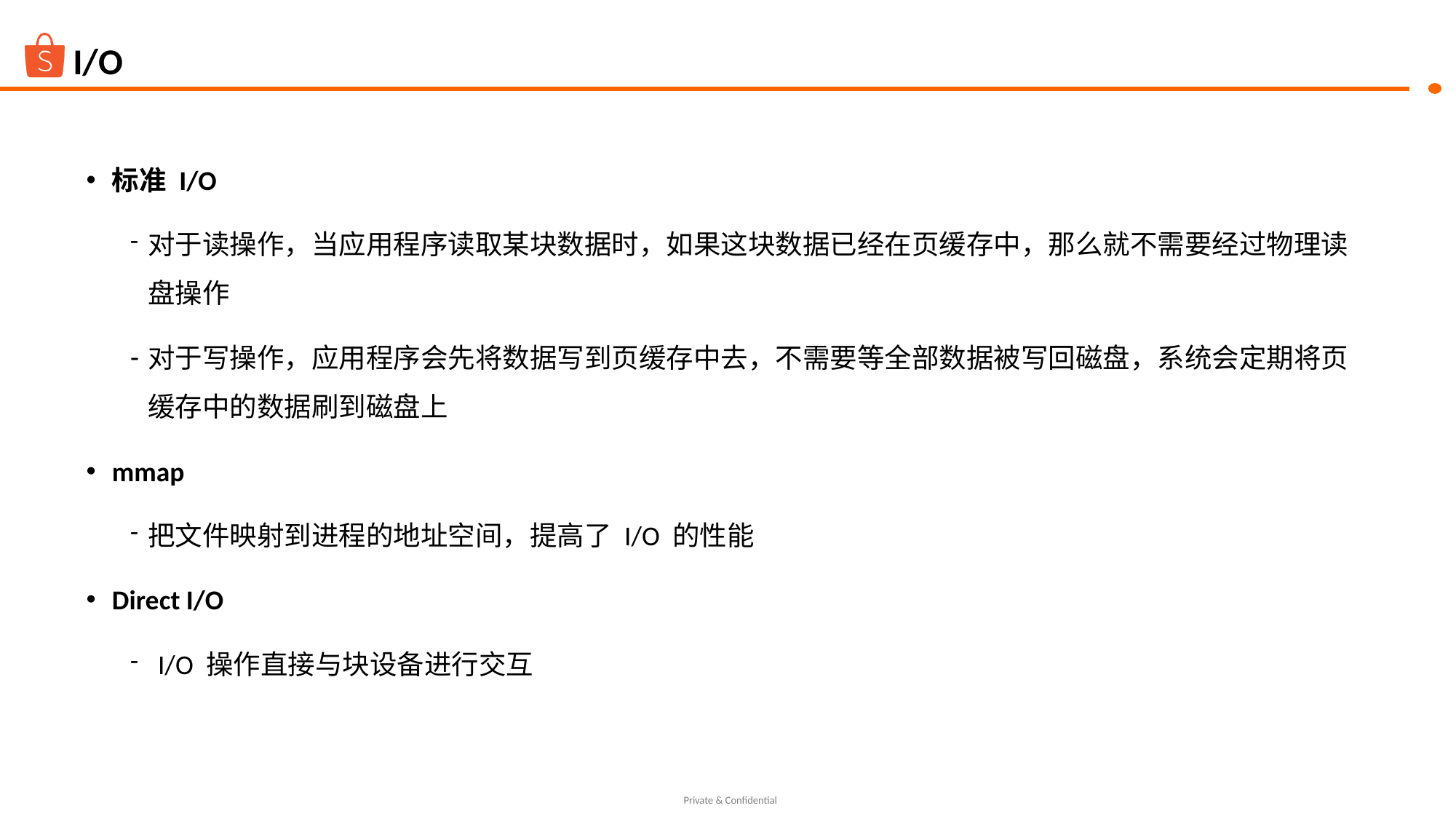

# I/O
标准 I/O
对于读操作，当应用程序读取某块数据时，如果这块数据已经在页缓存中，那么就不需要经过物理读盘操作
对于写操作，应用程序会先将数据写到页缓存中去，不需要等全部数据被写回磁盘，系统会定期将页缓存中的数据刷到磁盘上
mmap
把文件映射到进程的地址空间，提高了 I/O 的性能
Direct I/O
 I/O 操作直接与块设备进行交互